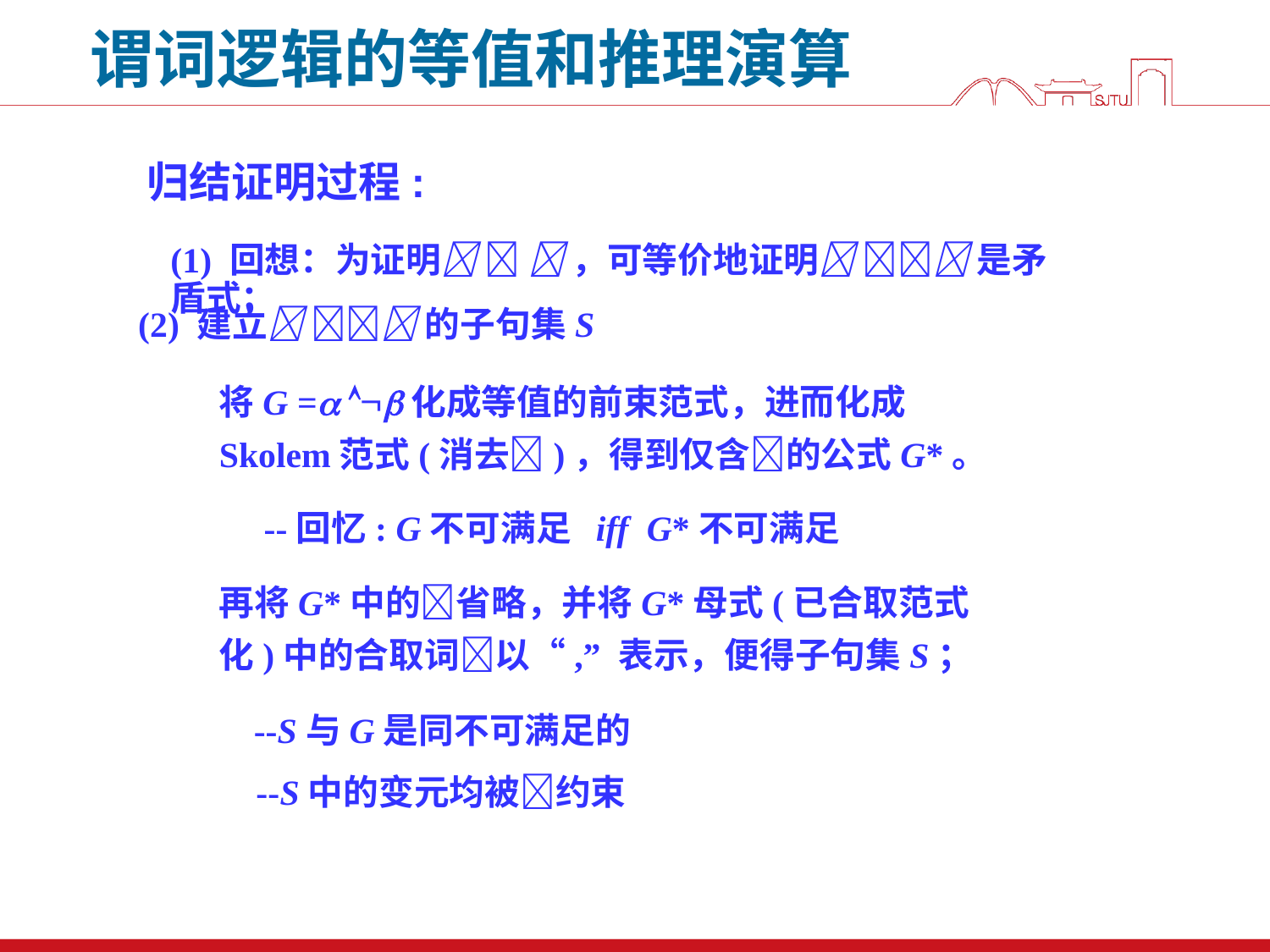

谓词逻辑的等值和推理演算
归结证明过程:
(1) 回想：为证明α ⇒ β ，可等价地证明α ∧¬β 是矛盾式；
(2) 建立α ∧¬β 的子句集S
将G =α ∧¬β化成等值的前束范式，进而化成Skolem范式(消去∃)，得到仅含∀的公式G*。
--回忆: G不可满足  iff  G*不可满足
再将G*中的∀省略，并将G*母式(已合取范式化)中的合取词∧以“,” 表示，便得子句集S；
--S与G是同不可满足的
--S中的变元均被∀约束